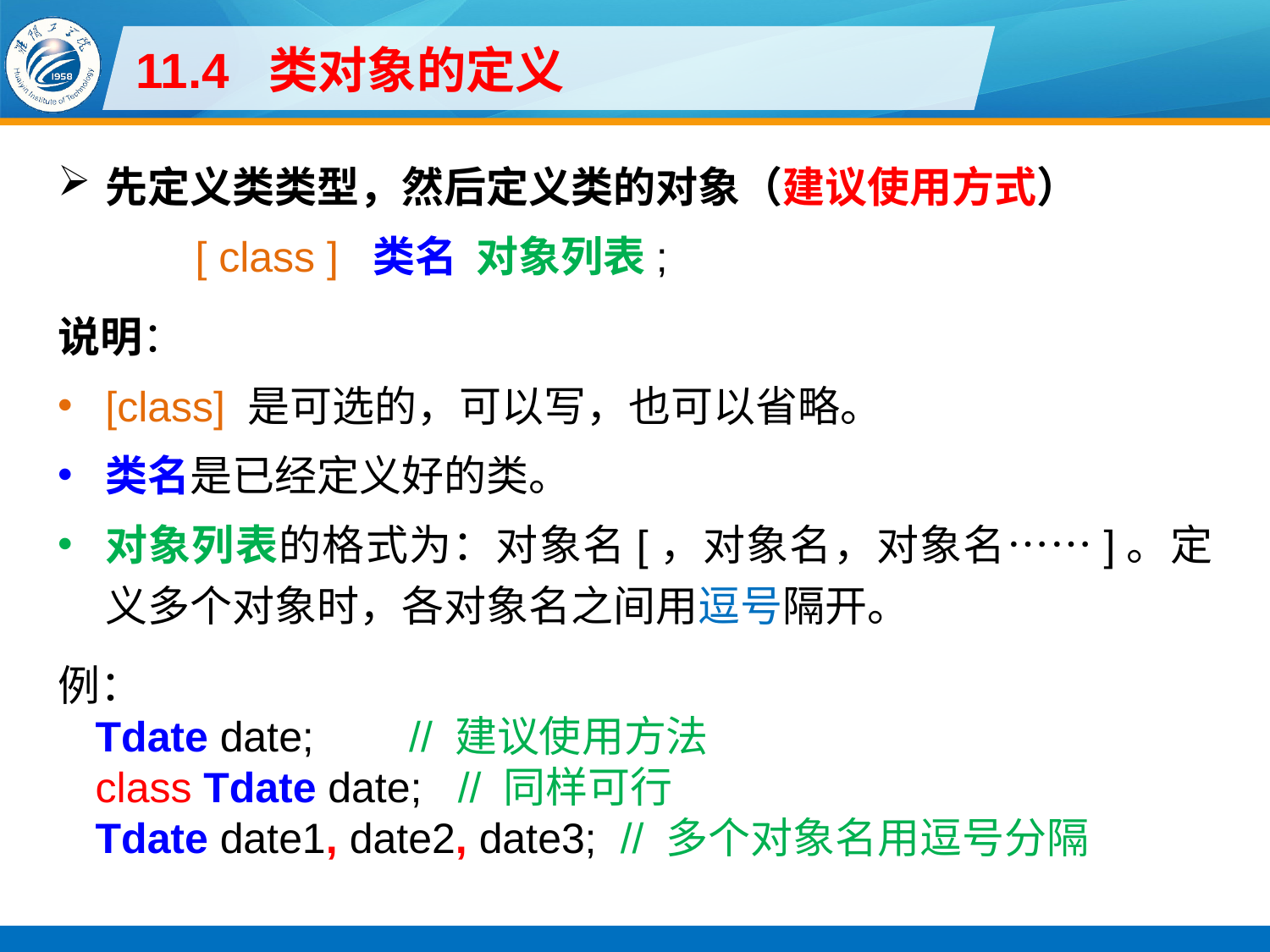

# 11.4  类对象的定义
先定义类类型，然后定义类的对象（建议使用方式）
[ class ]  类名  对象列表;
说明：
[class] 是可选的，可以写，也可以省略。
类名是已经定义好的类。
对象列表的格式为：对象名[，对象名，对象名……]。定义多个对象时，各对象名之间用逗号隔开。
例：
Tdate date;        // 建议使用方法
class Tdate date;   // 同样可行
Tdate date1, date2, date3;  // 多个对象名用逗号分隔